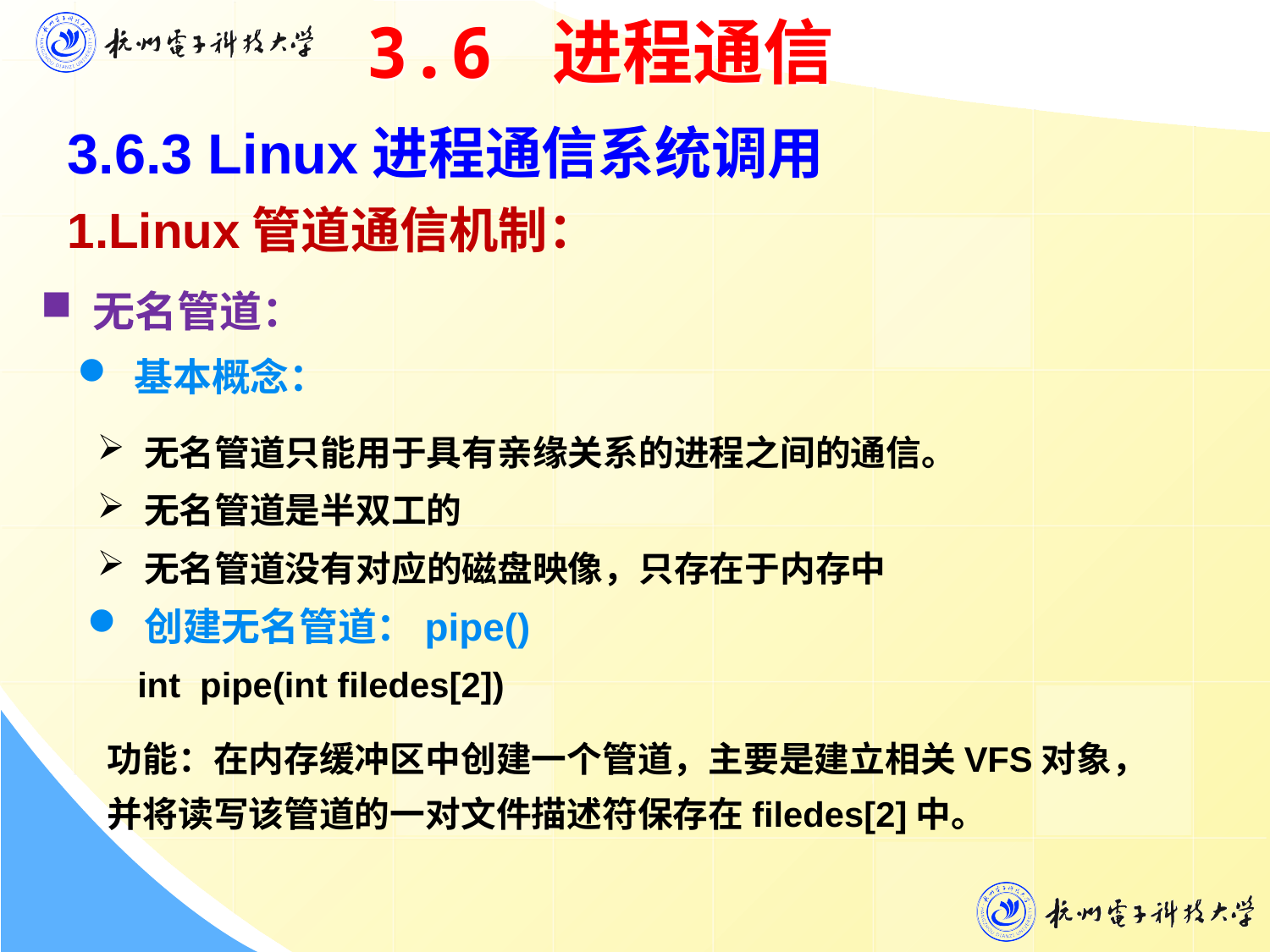

3.6 进程通信
3.6.3 Linux进程通信系统调用
1.Linux管道通信机制：
 无名管道：
 基本概念：
 无名管道只能用于具有亲缘关系的进程之间的通信。
 无名管道是半双工的
 无名管道没有对应的磁盘映像，只存在于内存中
 创建无名管道：pipe()
int  pipe(int filedes[2])
功能：在内存缓冲区中创建一个管道，主要是建立相关VFS对象，并将读写该管道的一对文件描述符保存在filedes[2]中。